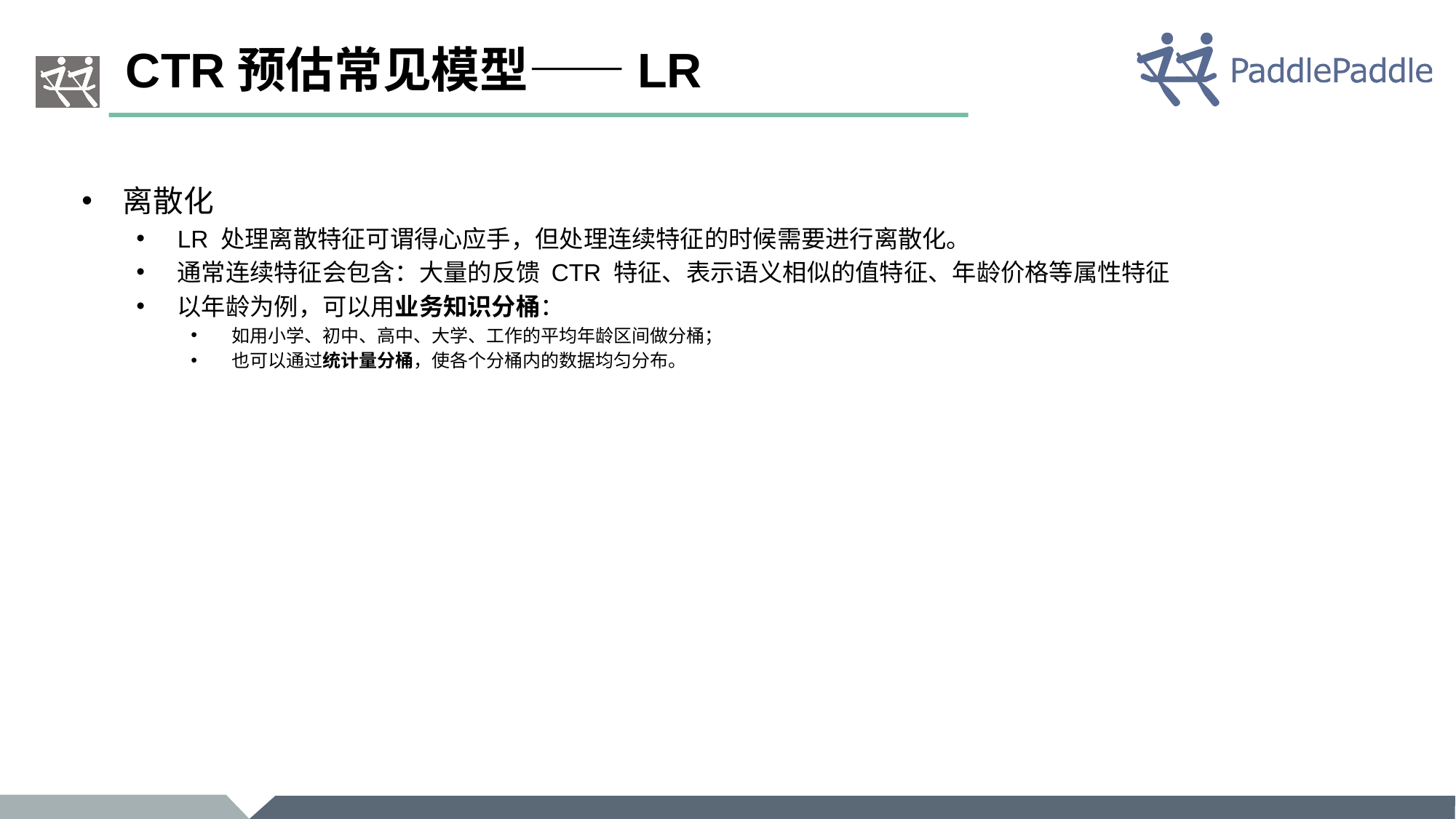

# CTR预估常见模型——LR
离散化
LR 处理离散特征可谓得心应手，但处理连续特征的时候需要进行离散化。
通常连续特征会包含：大量的反馈 CTR 特征、表示语义相似的值特征、年龄价格等属性特征
以年龄为例，可以用业务知识分桶：
如用小学、初中、高中、大学、工作的平均年龄区间做分桶；
也可以通过统计量分桶，使各个分桶内的数据均匀分布。